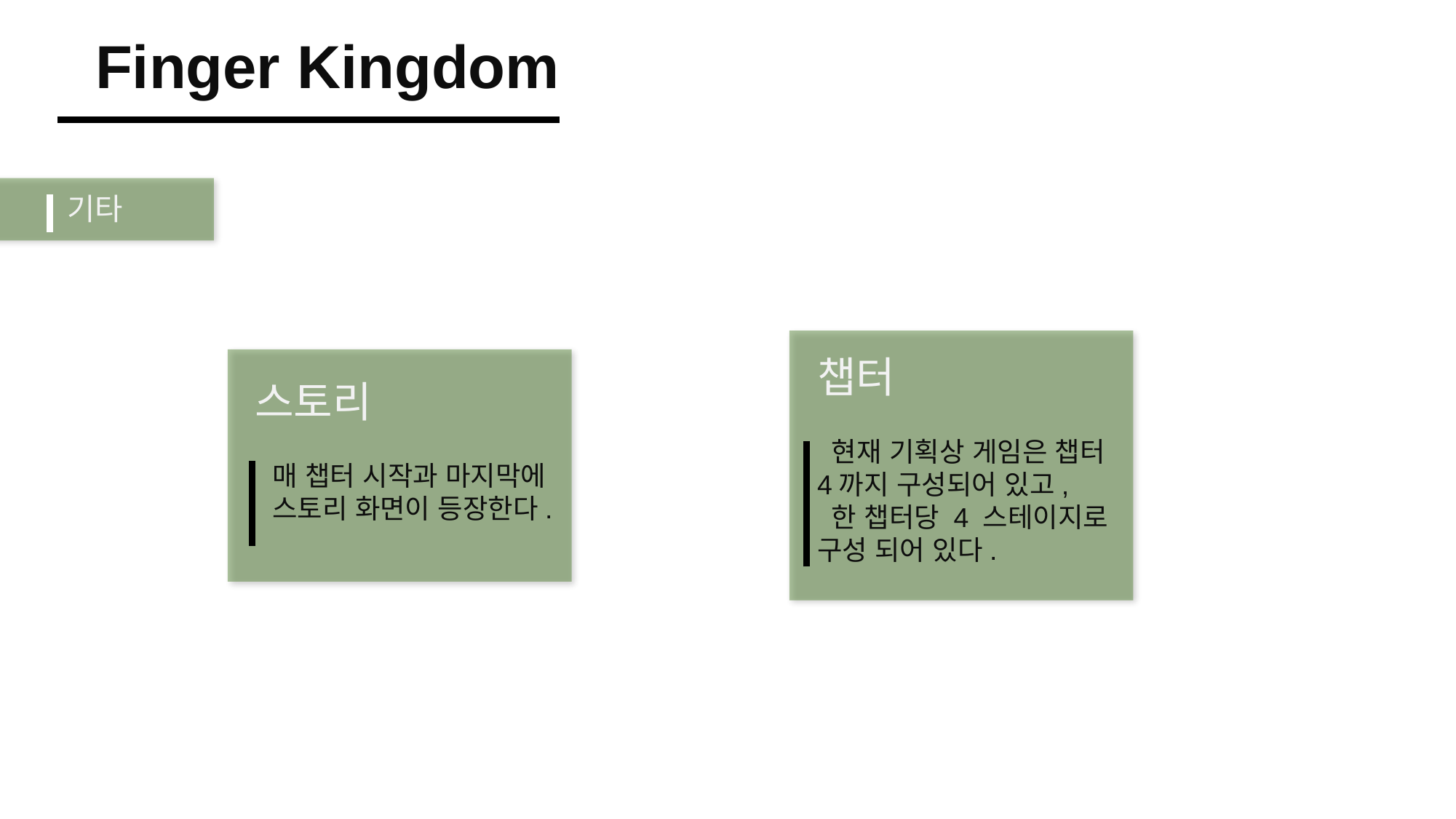

Finger Kingdom

기타

챕터
 현재 기획상 게임은 챕터 4까지 구성되어 있고,
 한 챕터당 4 스테이지로 구성 되어 있다.

스토리
매 챕터 시작과 마지막에
스토리 화면이 등장한다.